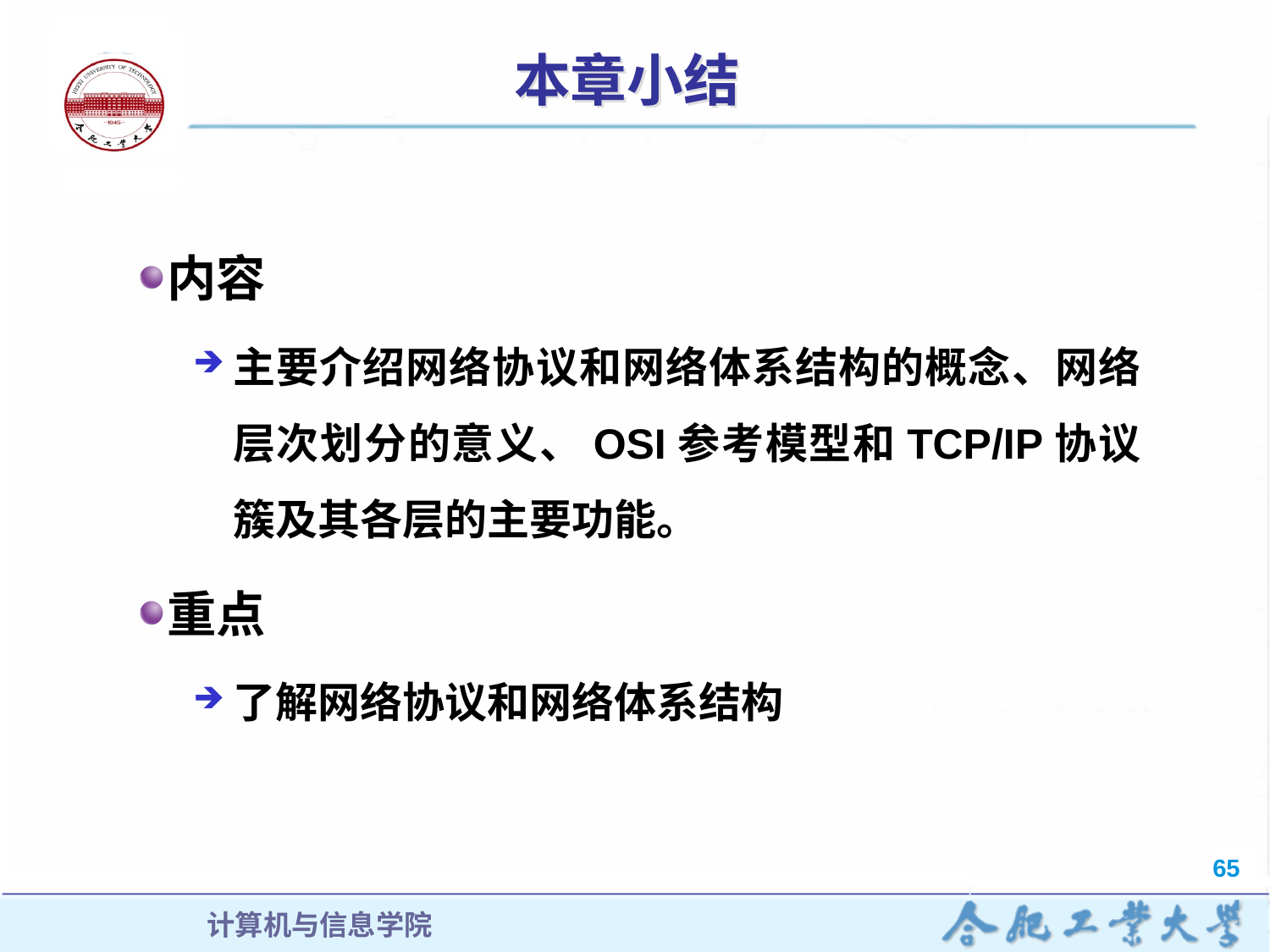

# 本章小结
内容
主要介绍网络协议和网络体系结构的概念、网络层次划分的意义、OSI参考模型和TCP/IP协议簇及其各层的主要功能。
重点
了解网络协议和网络体系结构